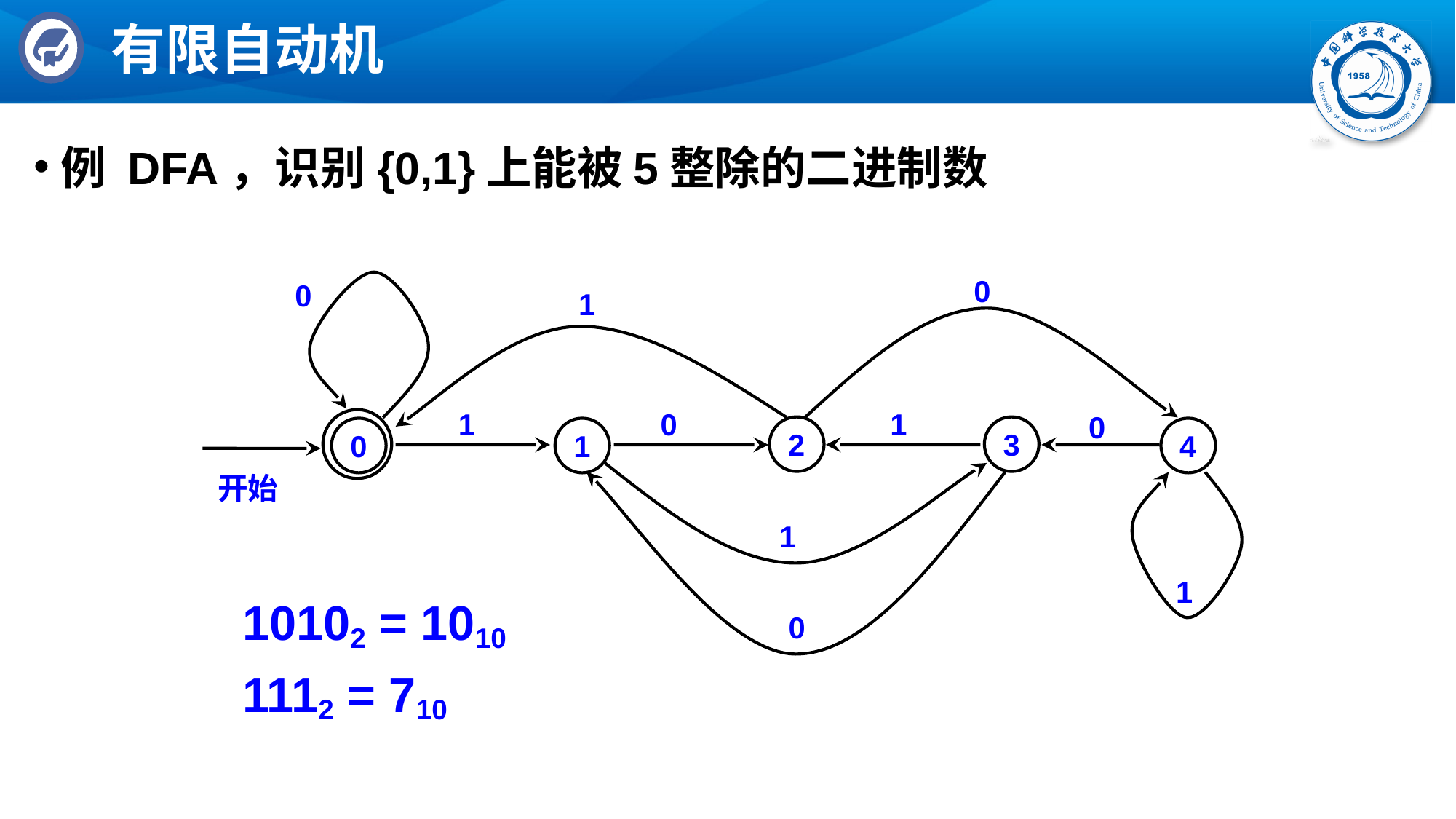

# 有限自动机
例 DFA，识别{0,1}上能被5整除的二进制数

0
0

1

1

0

1

0

2
3
0
1
4

1
开始

0

1
10102 = 1010
1112 = 710